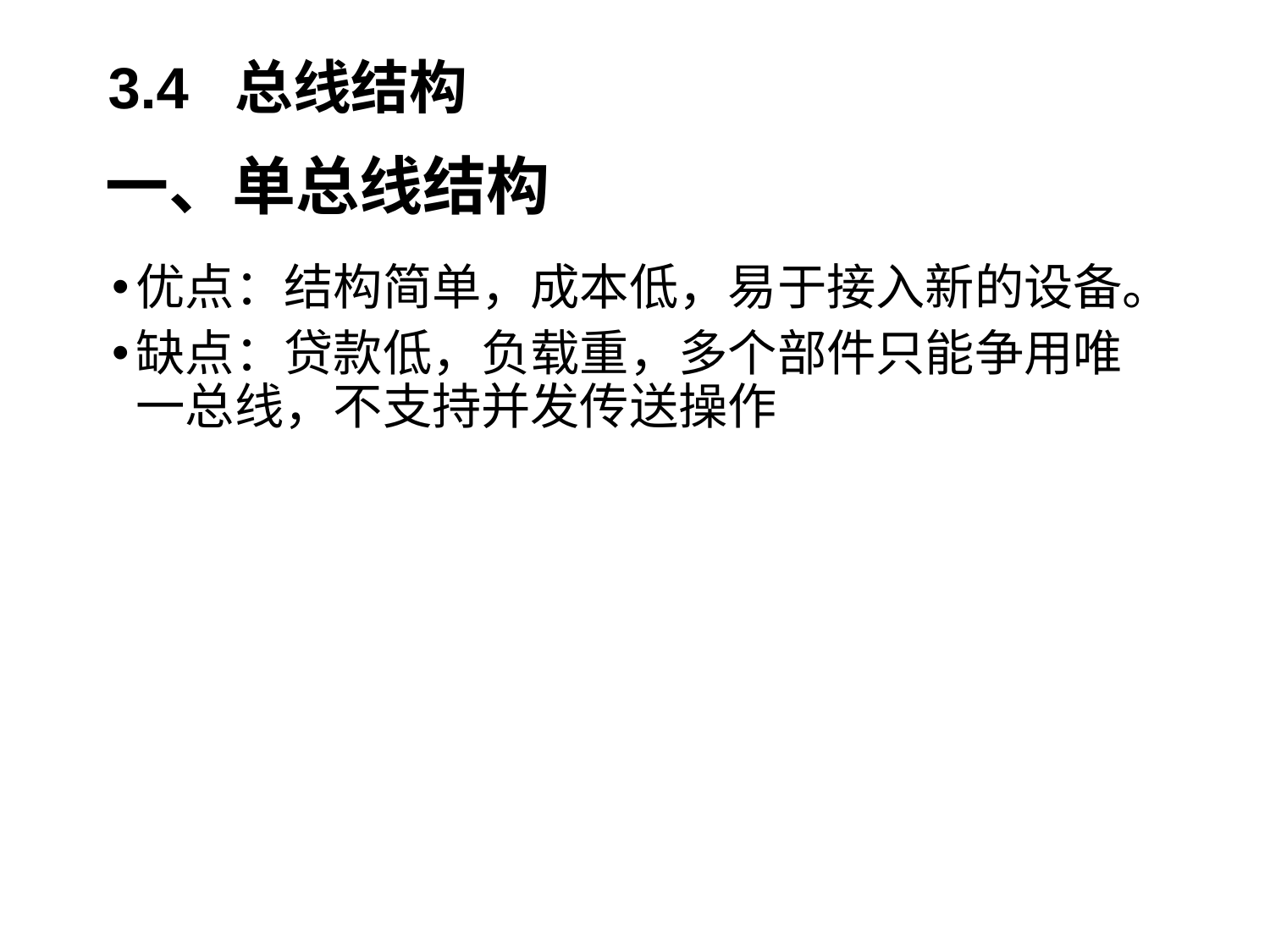

# 3.4  总线结构
一、单总线结构
优点：结构简单，成本低，易于接入新的设备。
缺点：贷款低，负载重，多个部件只能争用唯一总线，不支持并发传送操作